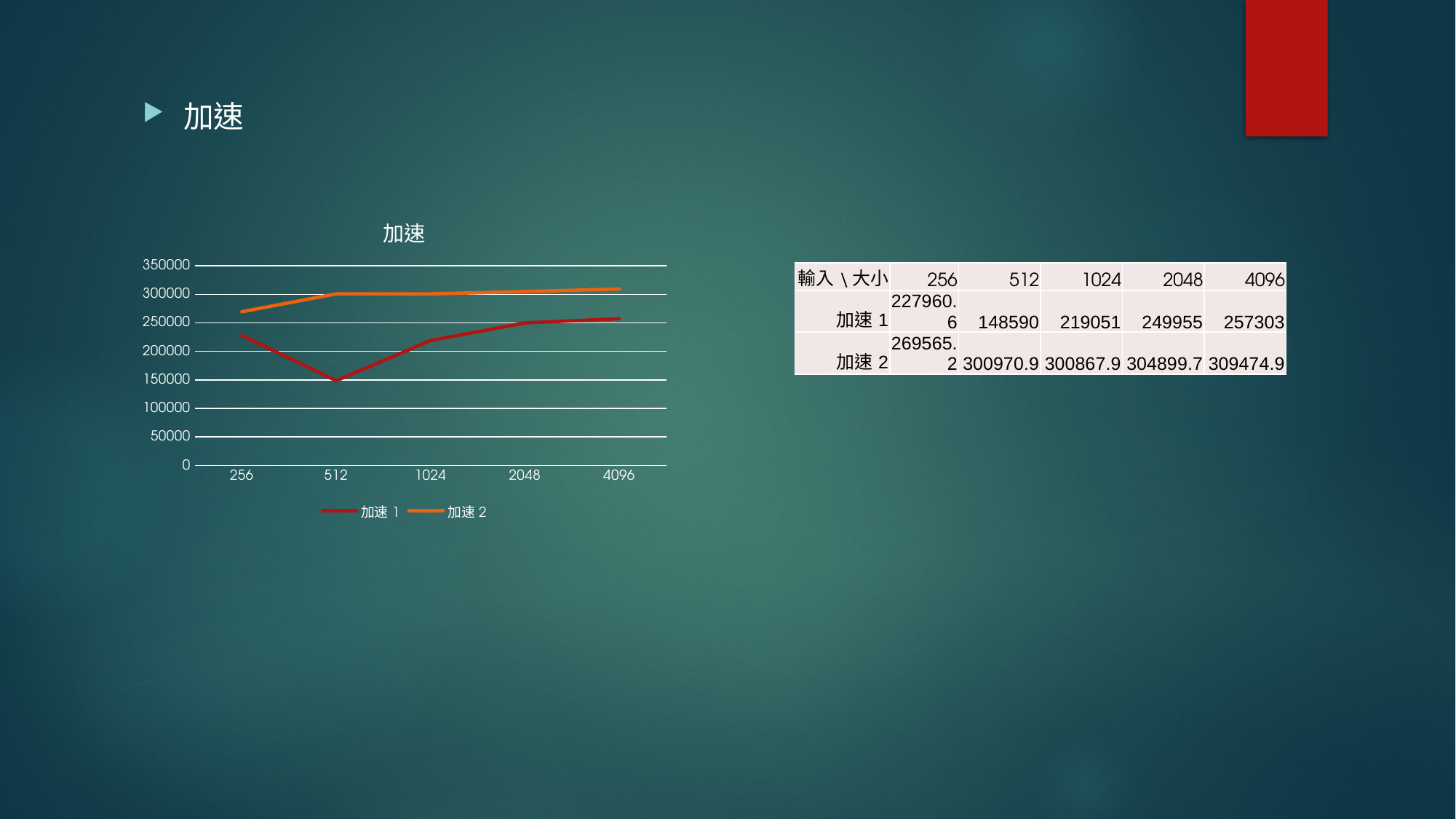

加速

### Chart: 加速

| Category |  |  |
|---|---|---|
| 256 | 227960.62 | 269565.2173913043 |
| 512 | 148590.0 | 300970.8737864078 |
| 1024 | 219051.0 | 300867.8881388621 |
| 2048 | 249955.0 | 304899.7207413049 |
| 4096 | 257303.0 | 309474.9005007061 |
| 輸入\大小 | 256 | 512 | 1024 | 2048 | 4096 |
| --- | --- | --- | --- | --- | --- |
| 加速1 | 227960.6 | 148590 | 219051 | 249955 | 257303 |
| 加速2 | 269565.2 | 300970.9 | 300867.9 | 304899.7 | 309474.9 |